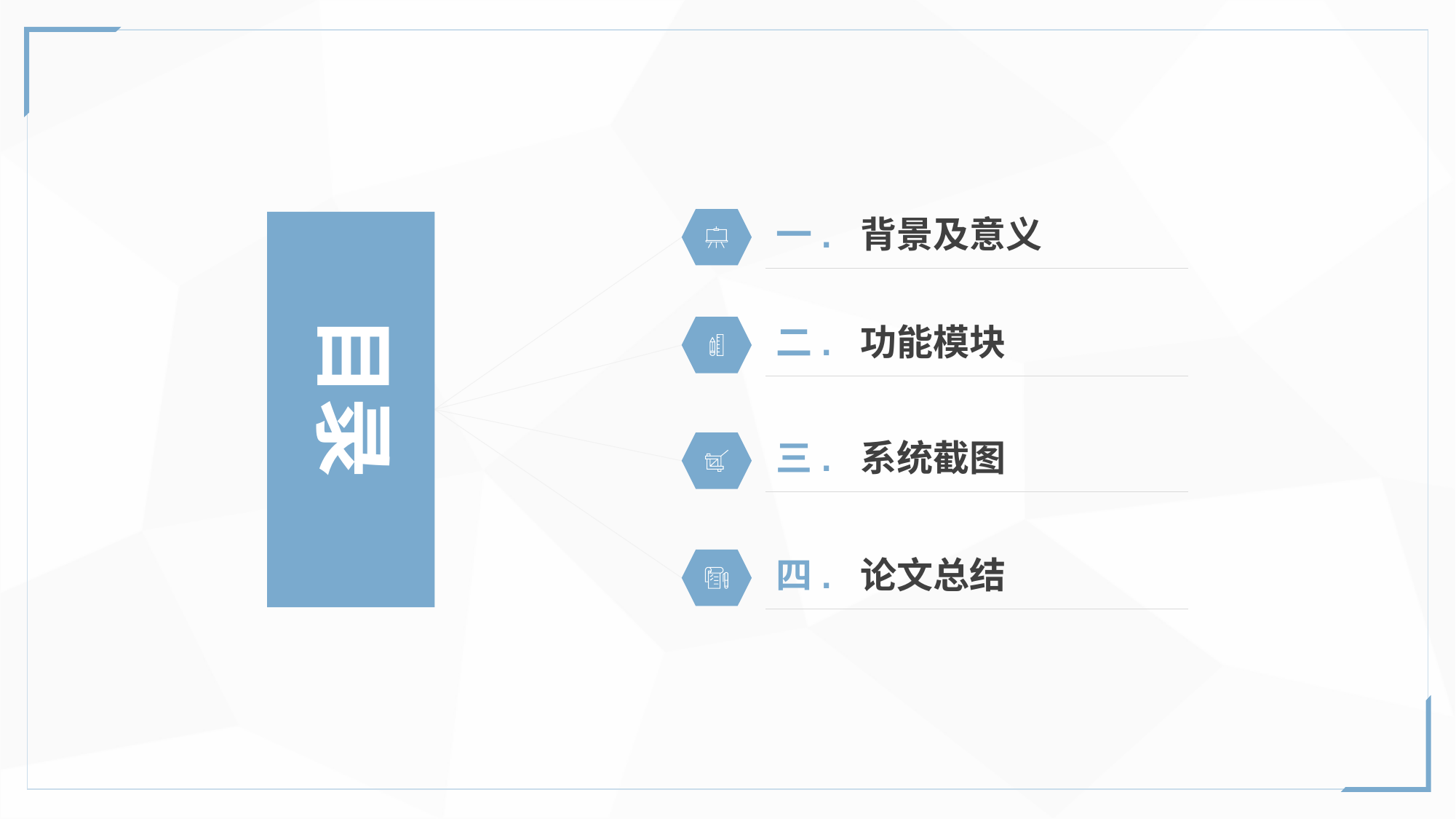

一.  背景及意义

目录
二.  功能模块

四.  论文总结

三.  系统截图